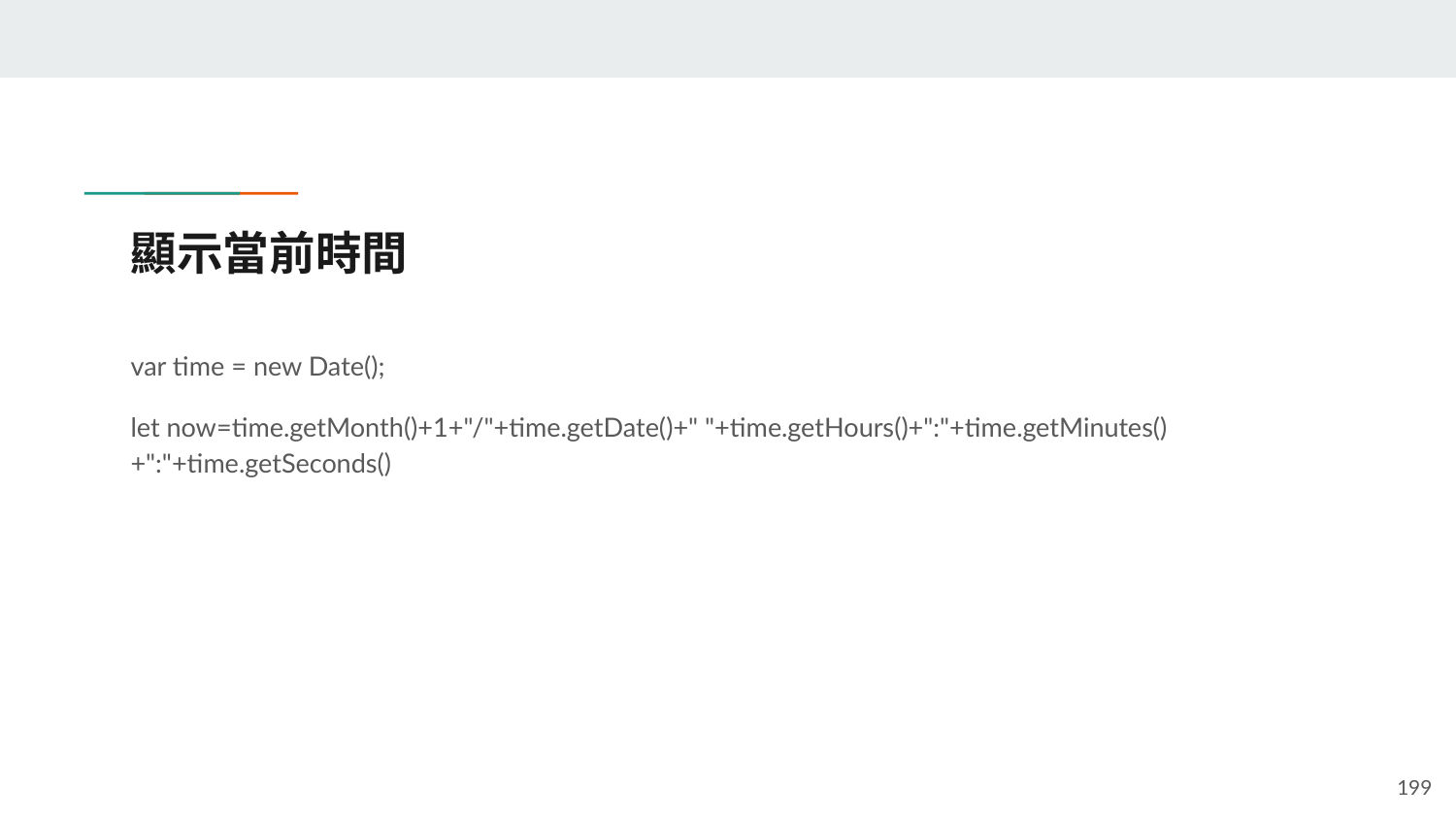

# 顯示當前時間
var time = new Date();
let now=time.getMonth()+1+"/"+time.getDate()+" "+time.getHours()+":"+time.getMinutes()+":"+time.getSeconds()
199